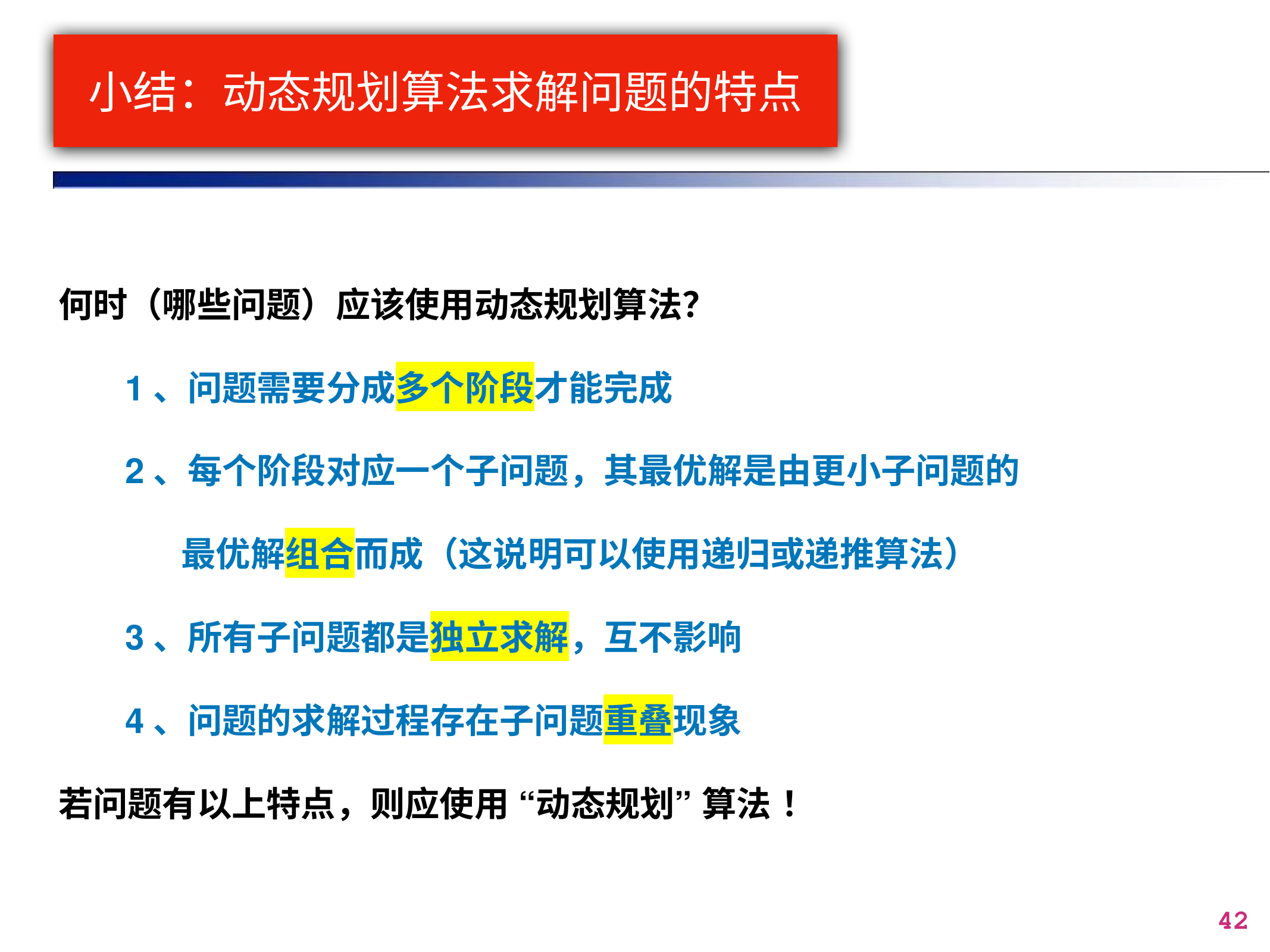

# 小结：动态规划算法求解问题的特点
何时（哪些问题）应该使用动态规划算法？
1、问题需要分成多个阶段才能完成
2、每个阶段对应一个子问题，其最优解是由更小子问题的最优解组合而成（这说明可以使用递归或递推算法）
3、所有子问题都是独立求解，互不影响
4、问题的求解过程存在子问题重叠现象
若问题有以上特点，则应使用 “动态规划” 算法 ！
42